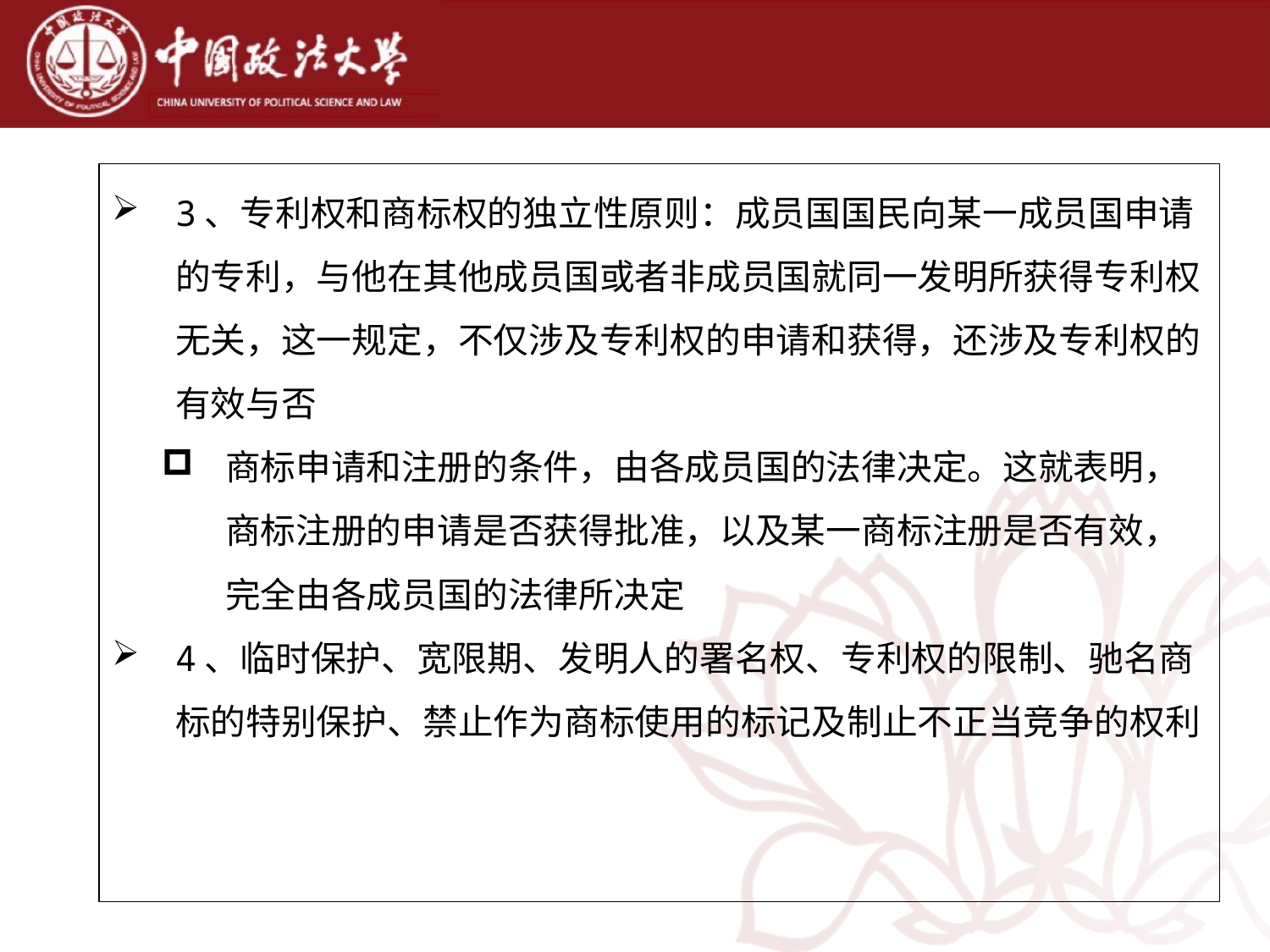

3、专利权和商标权的独立性原则：成员国国民向某一成员国申请的专利，与他在其他成员国或者非成员国就同一发明所获得专利权无关，这一规定，不仅涉及专利权的申请和获得，还涉及专利权的有效与否
商标申请和注册的条件，由各成员国的法律决定。这就表明，商标注册的申请是否获得批准，以及某一商标注册是否有效，完全由各成员国的法律所决定
4、临时保护、宽限期、发明人的署名权、专利权的限制、驰名商标的特别保护、禁止作为商标使用的标记及制止不正当竞争的权利